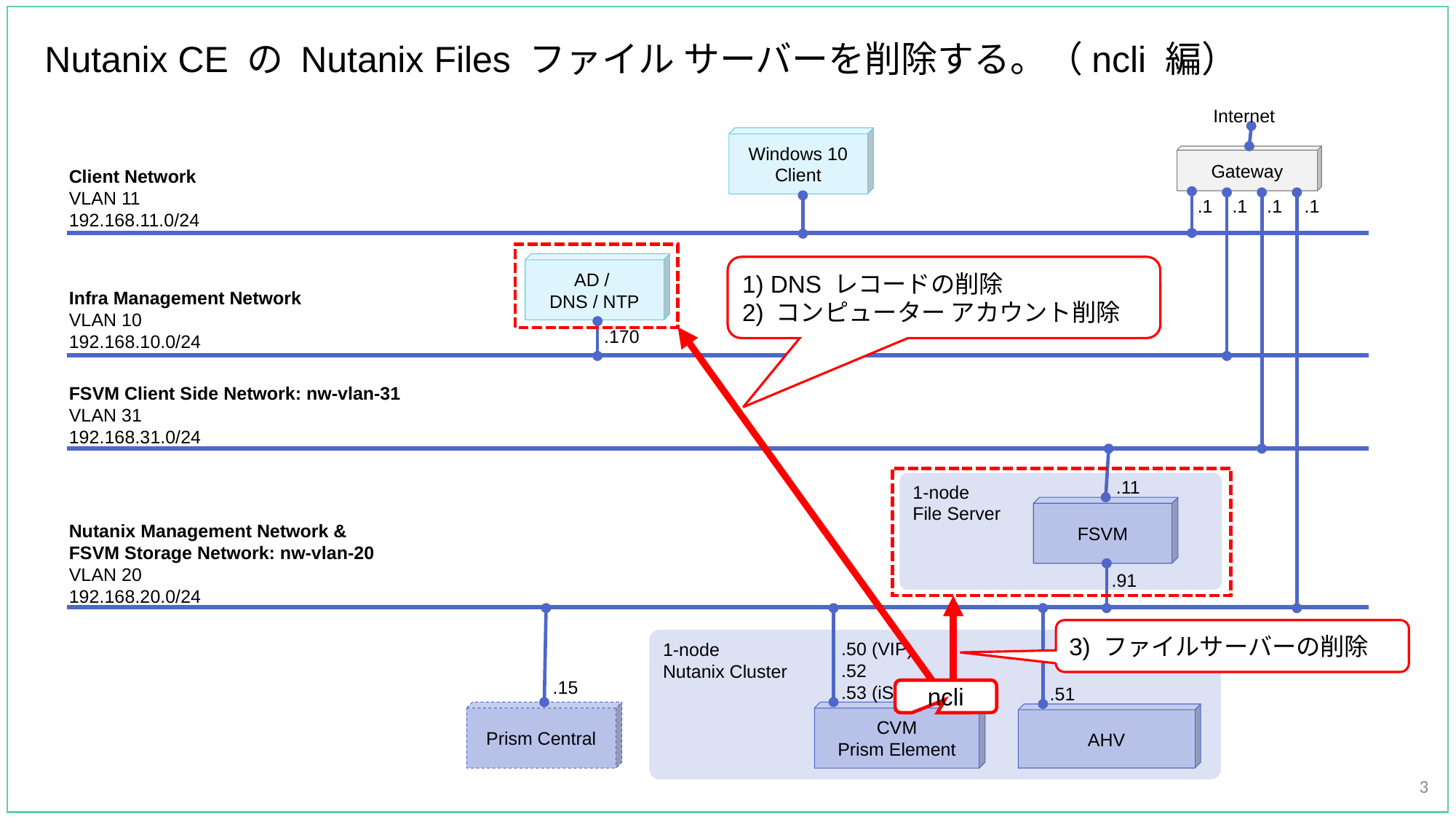

# Nutanix CE の Nutanix Files ファイル サーバーを削除する。（ncli 編）

1) DNS レコードの削除
2) コンピューター アカウント削除

3) ファイルサーバーの削除
ncli
3